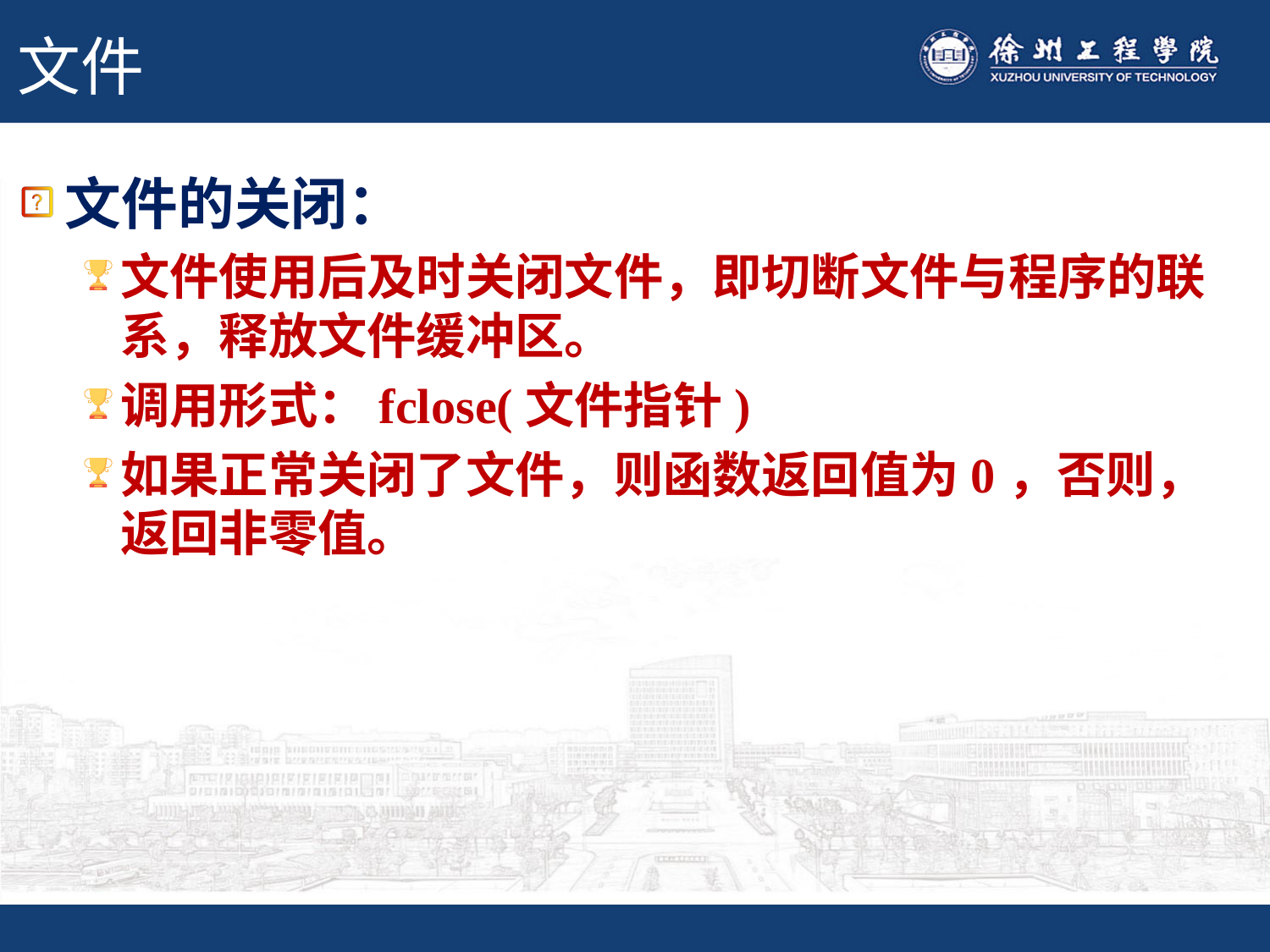

# 文件
文件的关闭：
文件使用后及时关闭文件，即切断文件与程序的联系，释放文件缓冲区。
调用形式：fclose(文件指针)
如果正常关闭了文件，则函数返回值为0，否则，返回非零值。